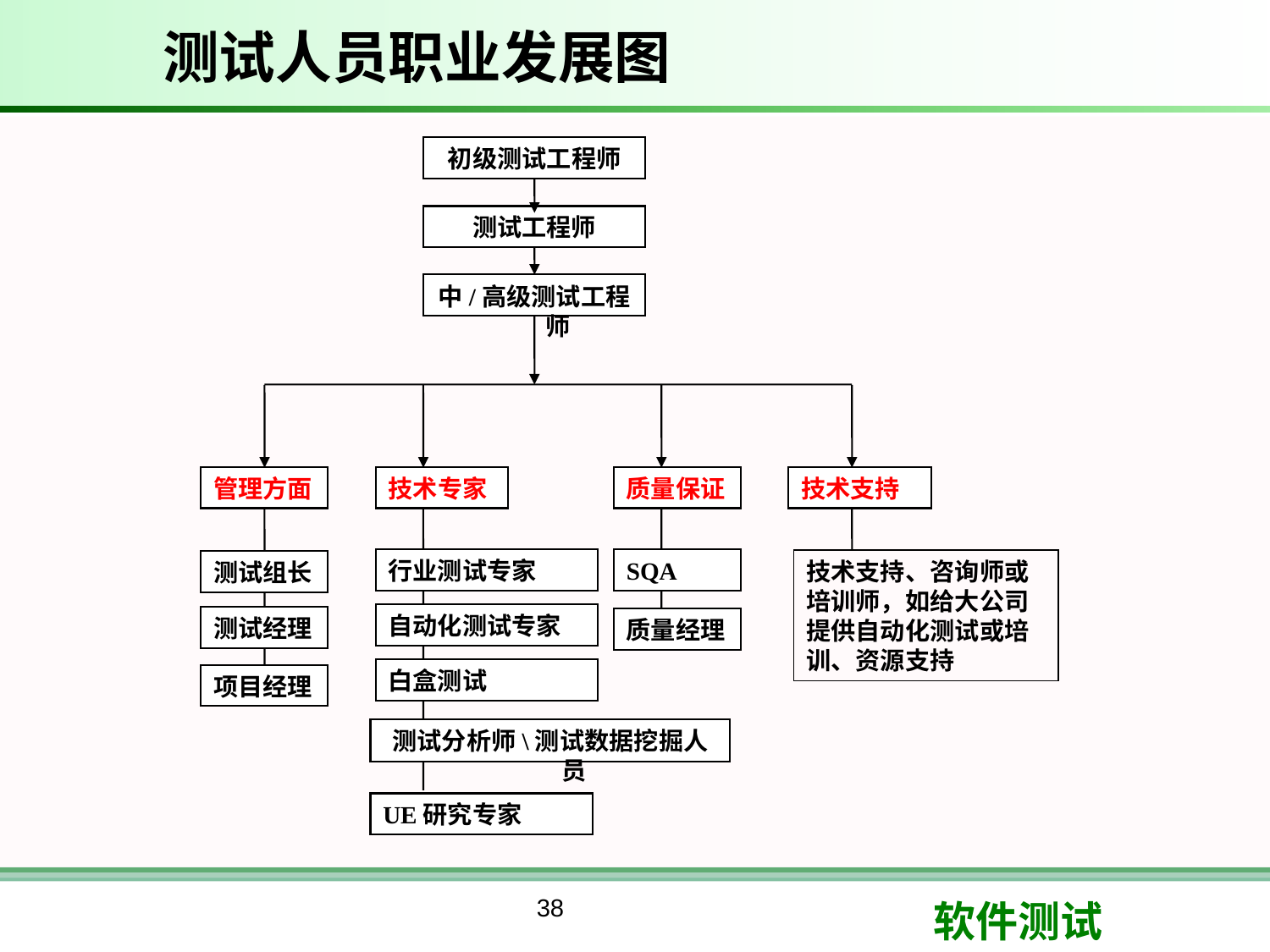

# 测试人员职业发展图
初级测试工程师

测试工程师

中/高级测试工程师

管理方面
技术专家
质量保证
技术支持

行业测试专家
SQA
技术支持、咨询师或培训师，如给大公司提供自动化测试或培训、资源支持
测试组长
自动化测试专家
测试经理
质量经理
白盒测试
项目经理
测试分析师\测试数据挖掘人员
UE研究专家
38